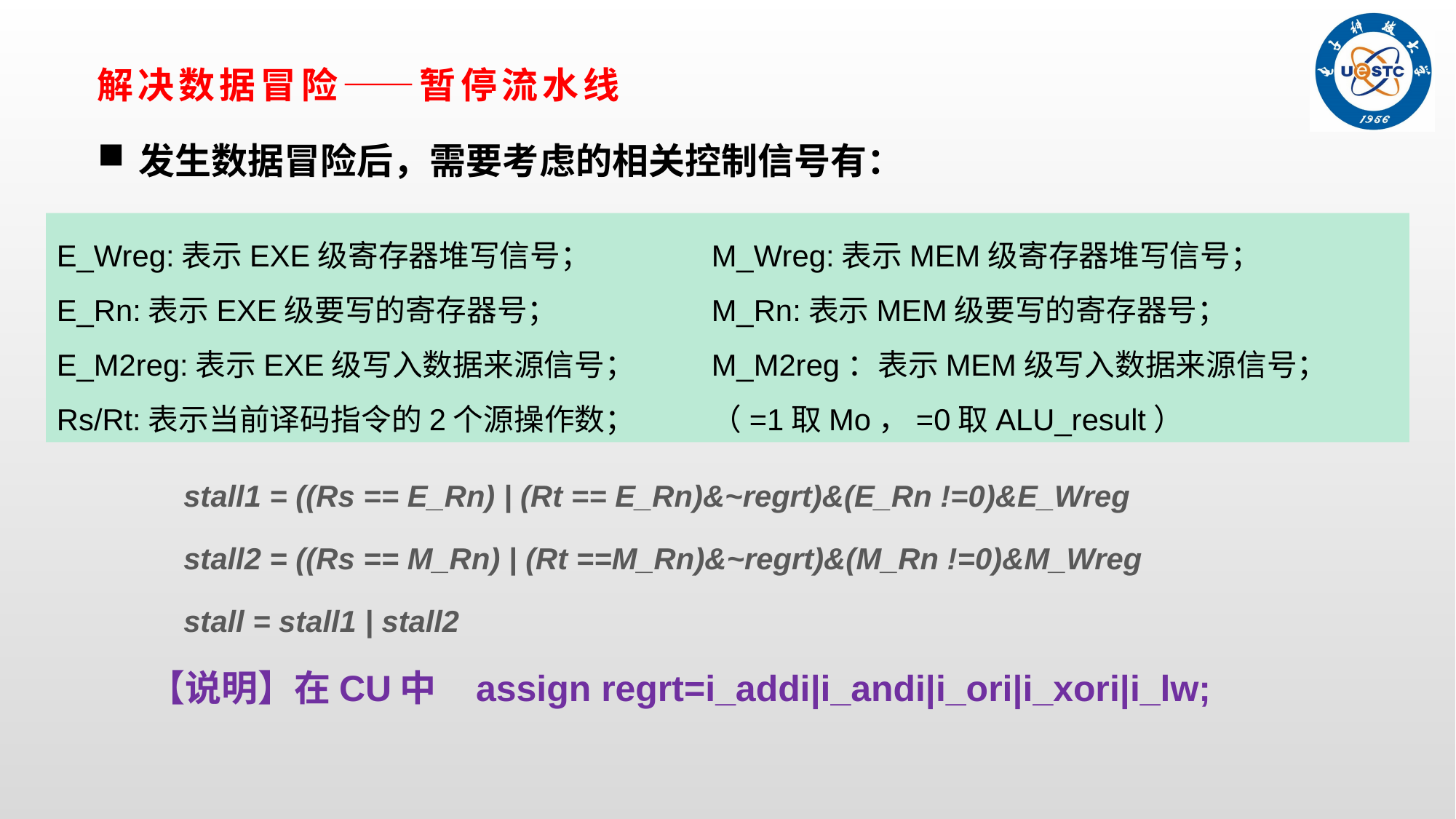

# 解决数据冒险——暂停流水线
发生数据冒险后，需要考虑的相关控制信号有：
E_Wreg:表示EXE级寄存器堆写信号；		M_Wreg:表示MEM级寄存器堆写信号；
E_Rn:表示EXE级要写的寄存器号；		M_Rn:表示MEM级要写的寄存器号；
E_M2reg:表示EXE级写入数据来源信号；	M_M2reg：表示MEM级写入数据来源信号；
Rs/Rt:表示当前译码指令的2个源操作数；	（=1取Mo，=0取ALU_result）
stall1 = ((Rs == E_Rn) | (Rt == E_Rn)&~regrt)&(E_Rn !=0)&E_Wreg
stall2 = ((Rs == M_Rn) | (Rt ==M_Rn)&~regrt)&(M_Rn !=0)&M_Wreg
stall = stall1 | stall2
【说明】在CU中	assign regrt=i_addi|i_andi|i_ori|i_xori|i_lw;